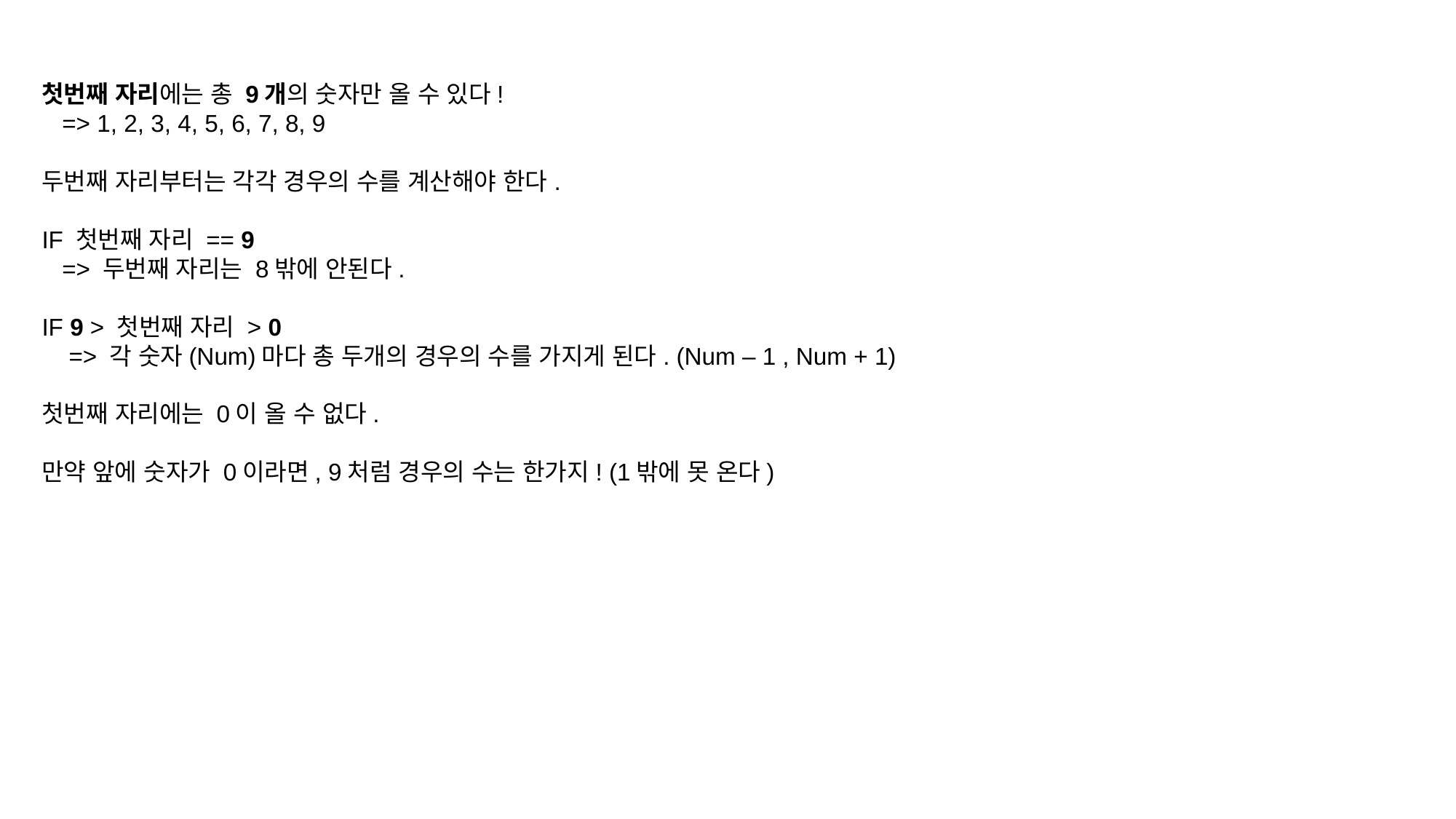

첫번째 자리에는 총 9개의 숫자만 올 수 있다!
   => 1, 2, 3, 4, 5, 6, 7, 8, 9

두번째 자리부터는 각각 경우의 수를 계산해야 한다.

IF 첫번째 자리 == 9
   => 두번째 자리는 8밖에 안된다.

IF 9 > 첫번째 자리 > 0
    => 각 숫자(Num)마다 총 두개의 경우의 수를 가지게 된다. (Num – 1 , Num + 1)

첫번째 자리에는 0이 올 수 없다.

만약 앞에 숫자가 0이라면, 9처럼 경우의 수는 한가지! (1밖에 못 온다)